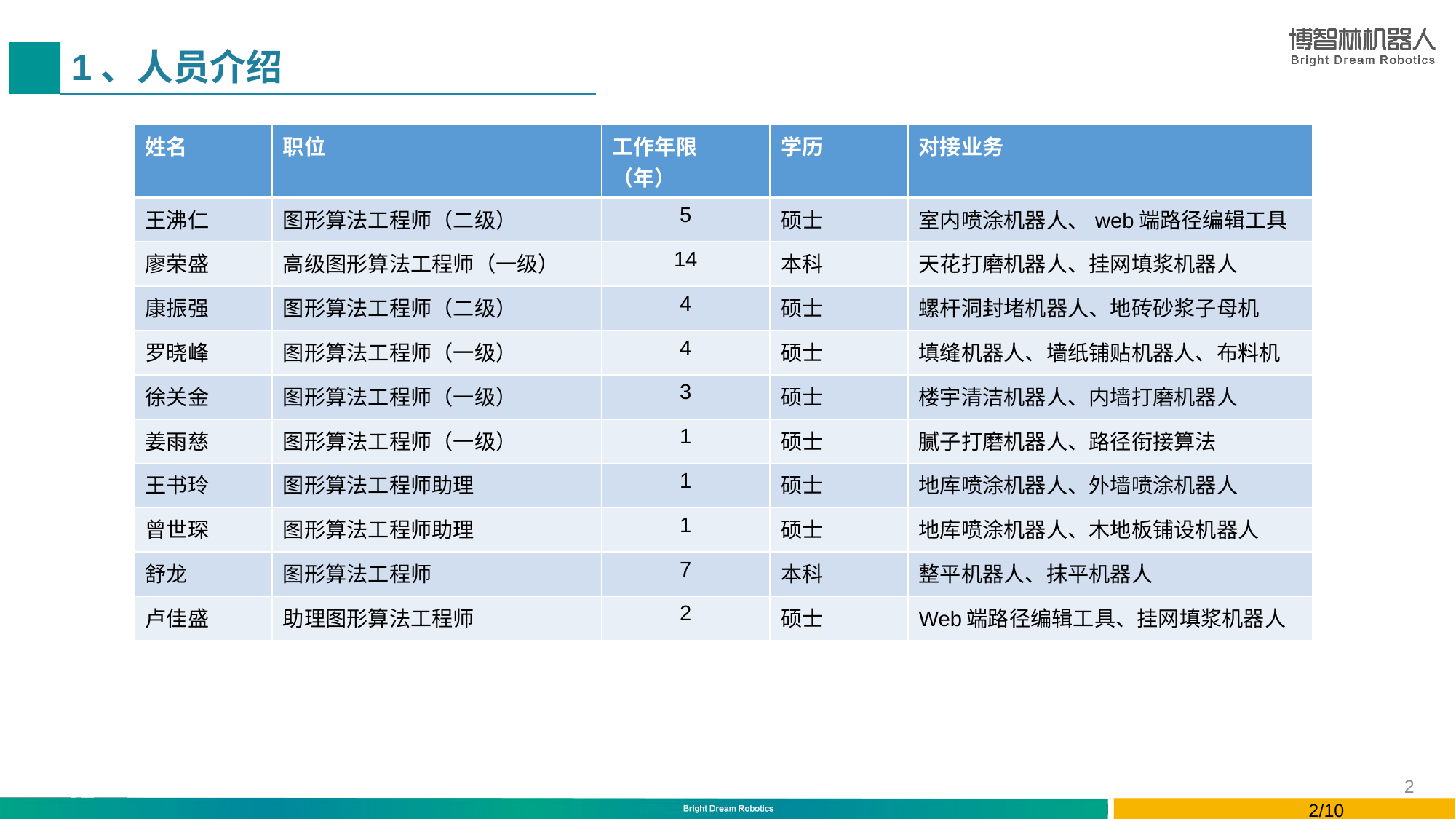

# 1、人员介绍
| 姓名 | 职位 | 工作年限（年） | 学历 | 对接业务 |
| --- | --- | --- | --- | --- |
| 王沸仁 | 图形算法工程师（二级） | 5 | 硕士 | 室内喷涂机器人、web端路径编辑工具 |
| 廖荣盛 | 高级图形算法工程师（一级） | 14 | 本科 | 天花打磨机器人、挂网填浆机器人 |
| 康振强 | 图形算法工程师（二级） | 4 | 硕士 | 螺杆洞封堵机器人、地砖砂浆子母机 |
| 罗晓峰 | 图形算法工程师（一级） | 4 | 硕士 | 填缝机器人、墙纸铺贴机器人、布料机 |
| 徐关金 | 图形算法工程师（一级） | 3 | 硕士 | 楼宇清洁机器人、内墙打磨机器人 |
| 姜雨慈 | 图形算法工程师（一级） | 1 | 硕士 | 腻子打磨机器人、路径衔接算法 |
| 王书玲 | 图形算法工程师助理 | 1 | 硕士 | 地库喷涂机器人、外墙喷涂机器人 |
| 曾世琛 | 图形算法工程师助理 | 1 | 硕士 | 地库喷涂机器人、木地板铺设机器人 |
| 舒龙 | 图形算法工程师 | 7 | 本科 | 整平机器人、抹平机器人 |
| 卢佳盛 | 助理图形算法工程师 | 2 | 硕士 | Web端路径编辑工具、挂网填浆机器人 |
2